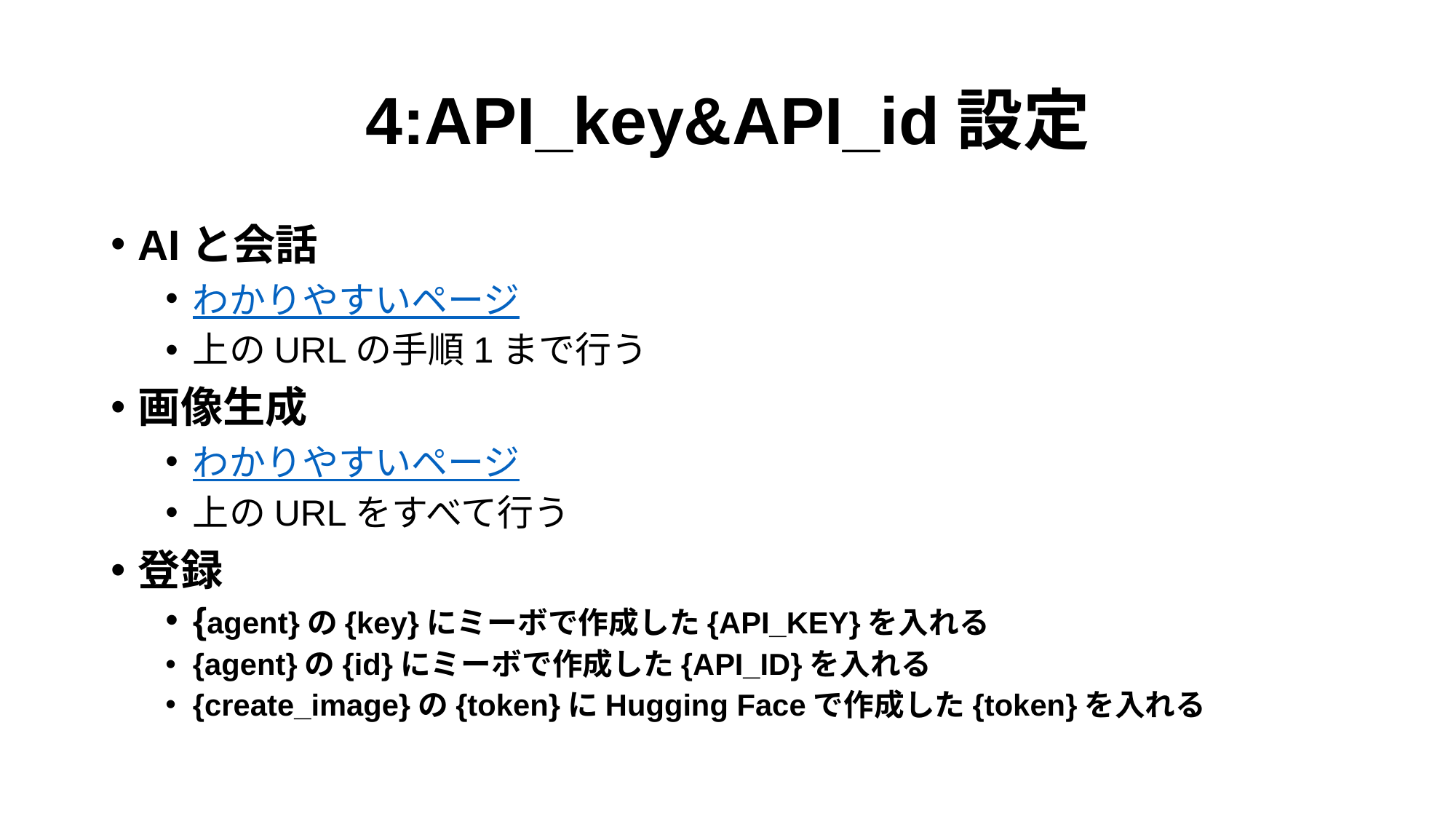

# 4:API_key&API_id設定
AIと会話
わかりやすいページ
上のURLの手順1まで行う
画像生成
わかりやすいページ
上のURLをすべて行う
登録
{agent}の{key}にミーボで作成した{API_KEY}を入れる
{agent}の{id}にミーボで作成した{API_ID}を入れる
{create_image}の{token}にHugging Faceで作成した{token}を入れる